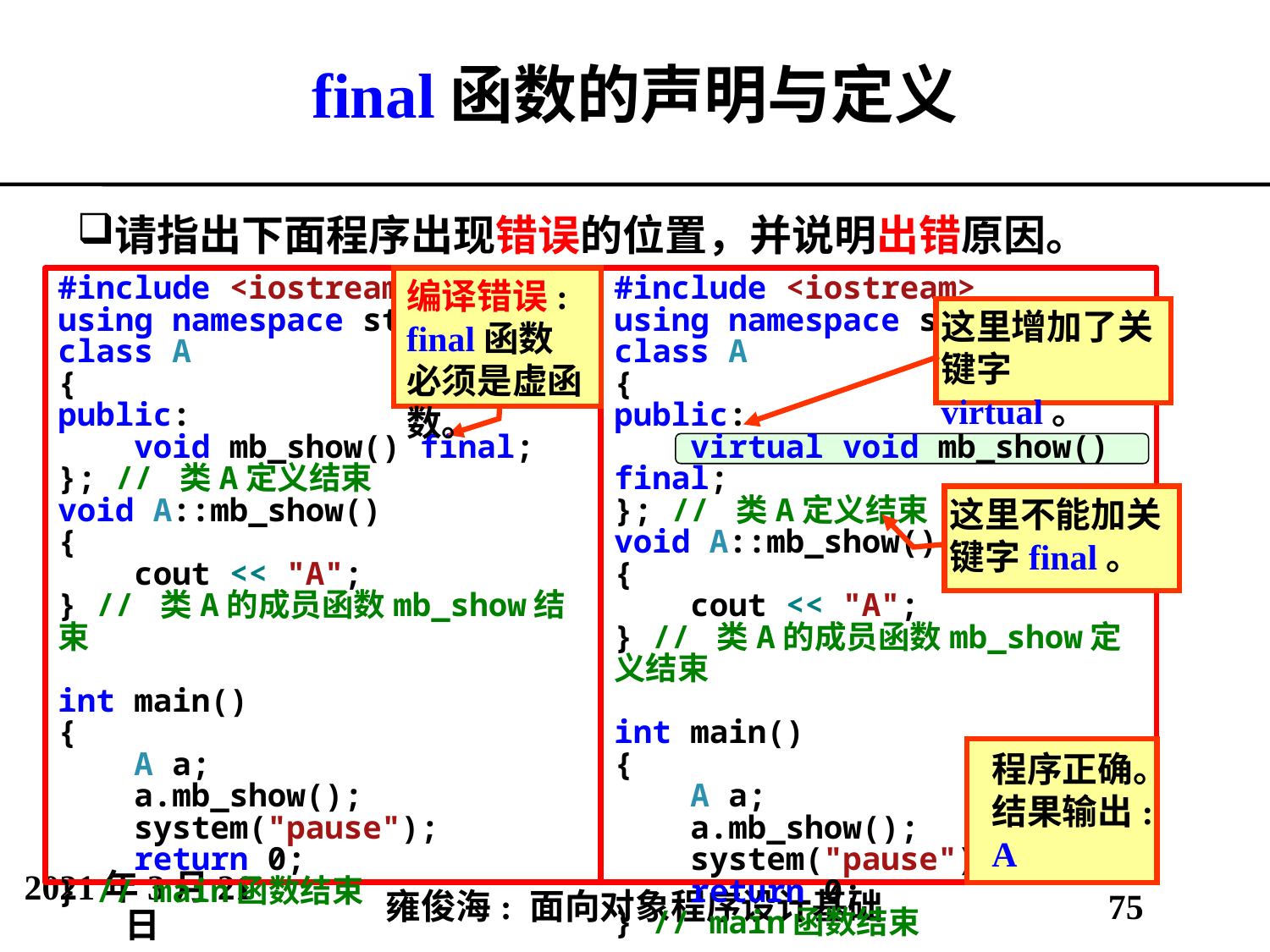

# final函数的声明与定义

请指出下面程序出现错误的位置，并说明出错原因。
编译错误: final函数必须是虚函数。
#include <iostream>
using namespace std;
class A
{
public:
    void mb_show() final;
}; // 类A定义结束
void A::mb_show()
{
    cout << "A";
} // 类A的成员函数mb_show结束

int main()
{
    A a;
    a.mb_show();
    system("pause");
    return 0;
} // main函数结束
#include <iostream>
using namespace std;
class A
{
public:
    virtual void mb_show() final;
}; // 类A定义结束
void A::mb_show()
{
    cout << "A";
} // 类A的成员函数mb_show定义结束

int main()
{
    A a;
    a.mb_show();
    system("pause");
    return 0;
} // main函数结束
这里增加了关键字virtual。

这里不能加关键字final。
程序正确。
结果输出:
A
2021年3月21日
雍俊海: 面向对象程序设计基础
75